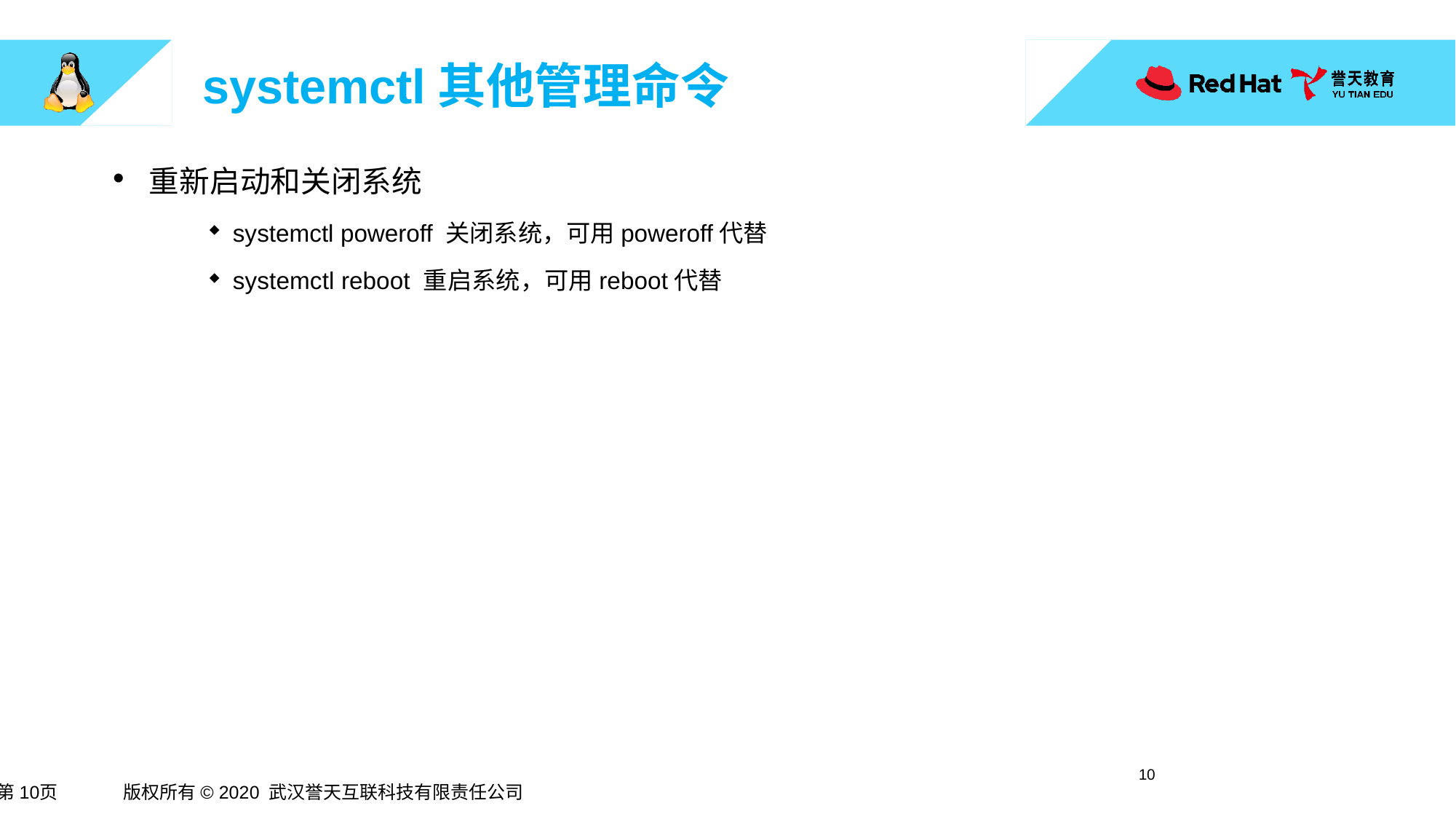

# systemctl其他管理命令
重新启动和关闭系统
systemctl poweroff 关闭系统，可用poweroff代替
systemctl reboot 重启系统，可用reboot代替

10